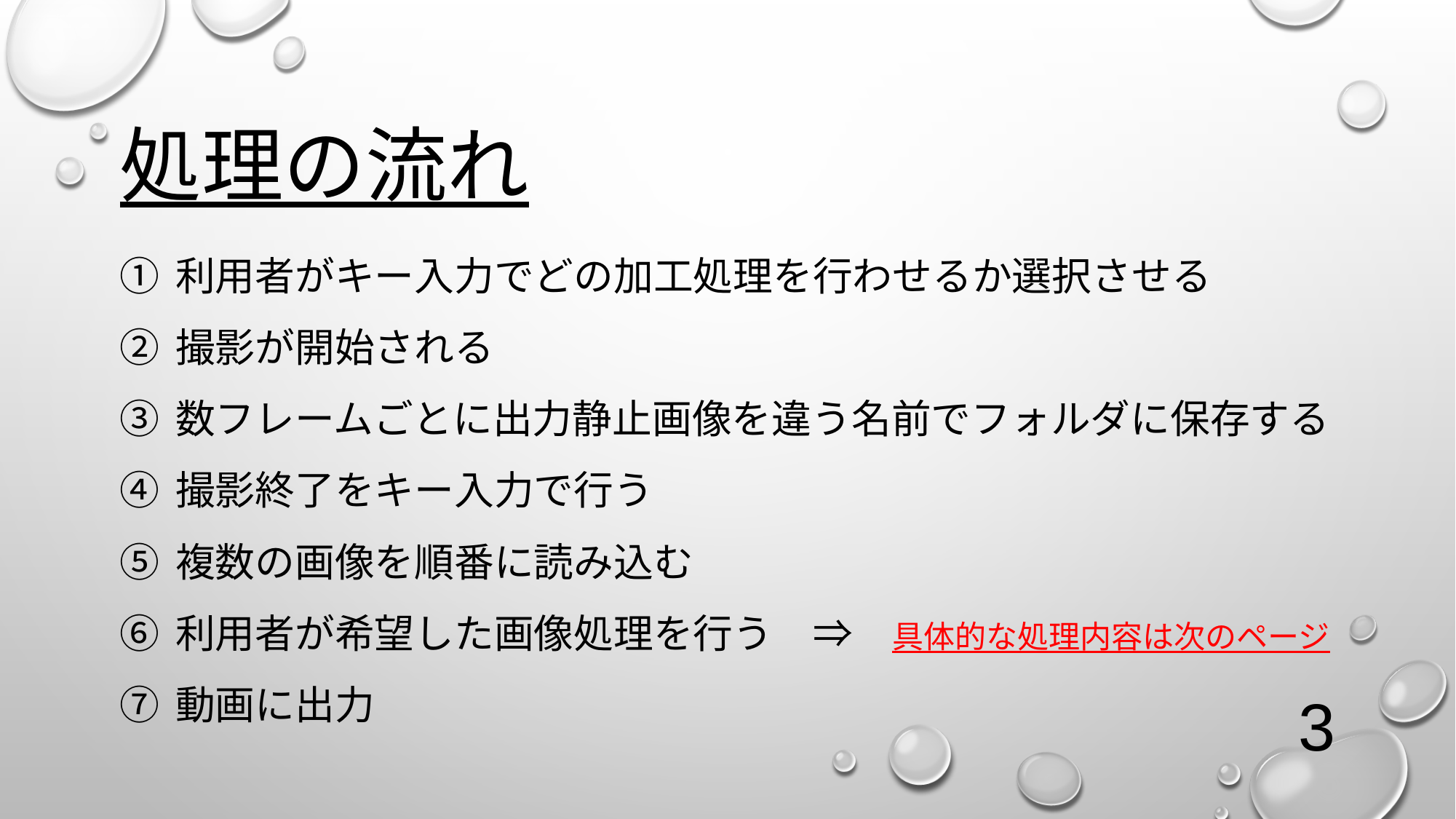

# 処理の流れ
利用者がキー入力でどの加工処理を行わせるか選択させる
撮影が開始される
数フレームごとに出力静止画像を違う名前でフォルダに保存する
撮影終了をキー入力で行う
複数の画像を順番に読み込む
利用者が希望した画像処理を行う　⇒　具体的な処理内容は次のページ
動画に出力

3